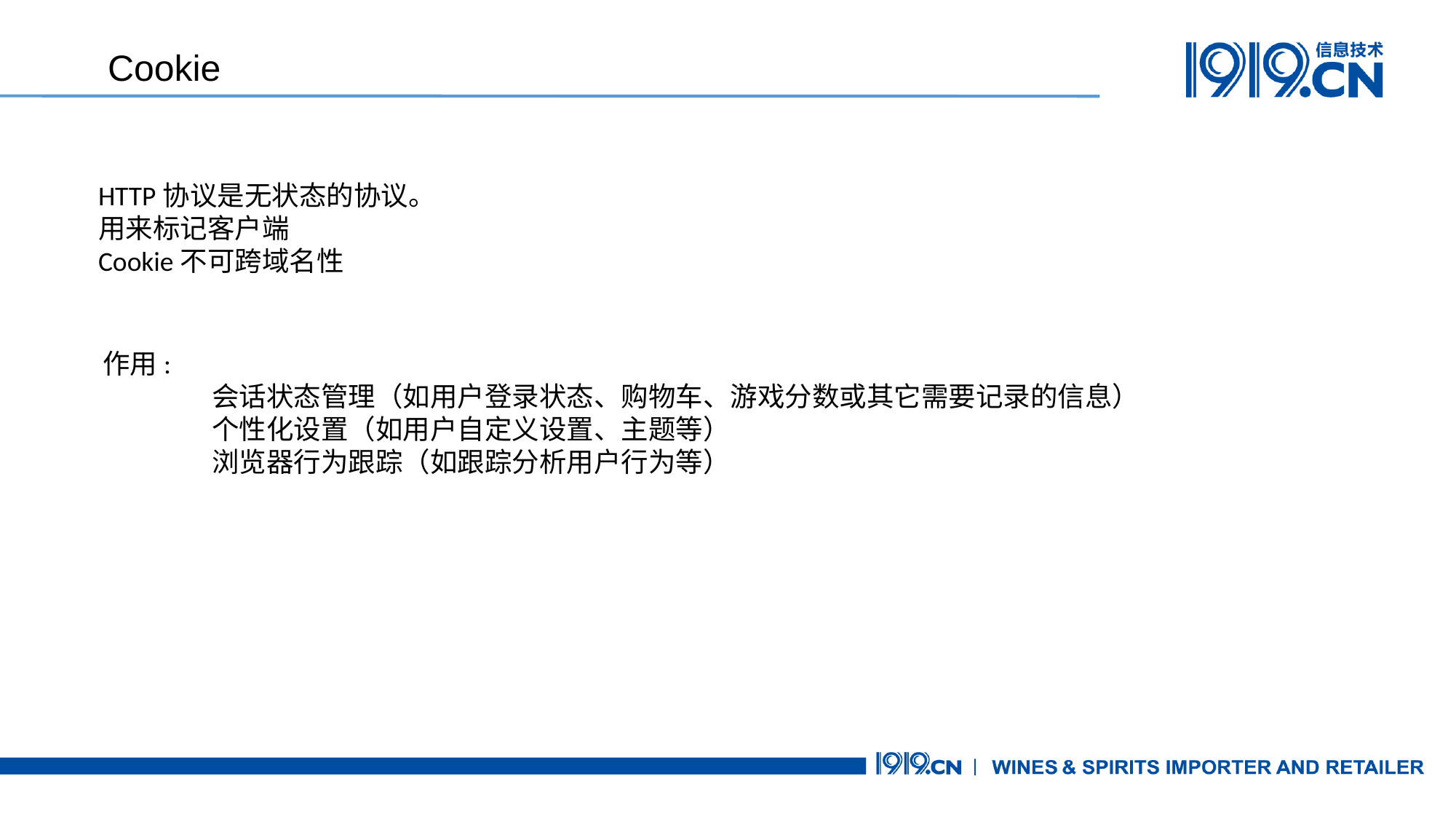

Cookie

HTTP协议是无状态的协议。
用来标记客户端
Cookie不可跨域名性

作用:
	会话状态管理（如用户登录状态、购物车、游戏分数或其它需要记录的信息）
	个性化设置（如用户自定义设置、主题等）
	浏览器行为跟踪（如跟踪分析用户行为等）
16